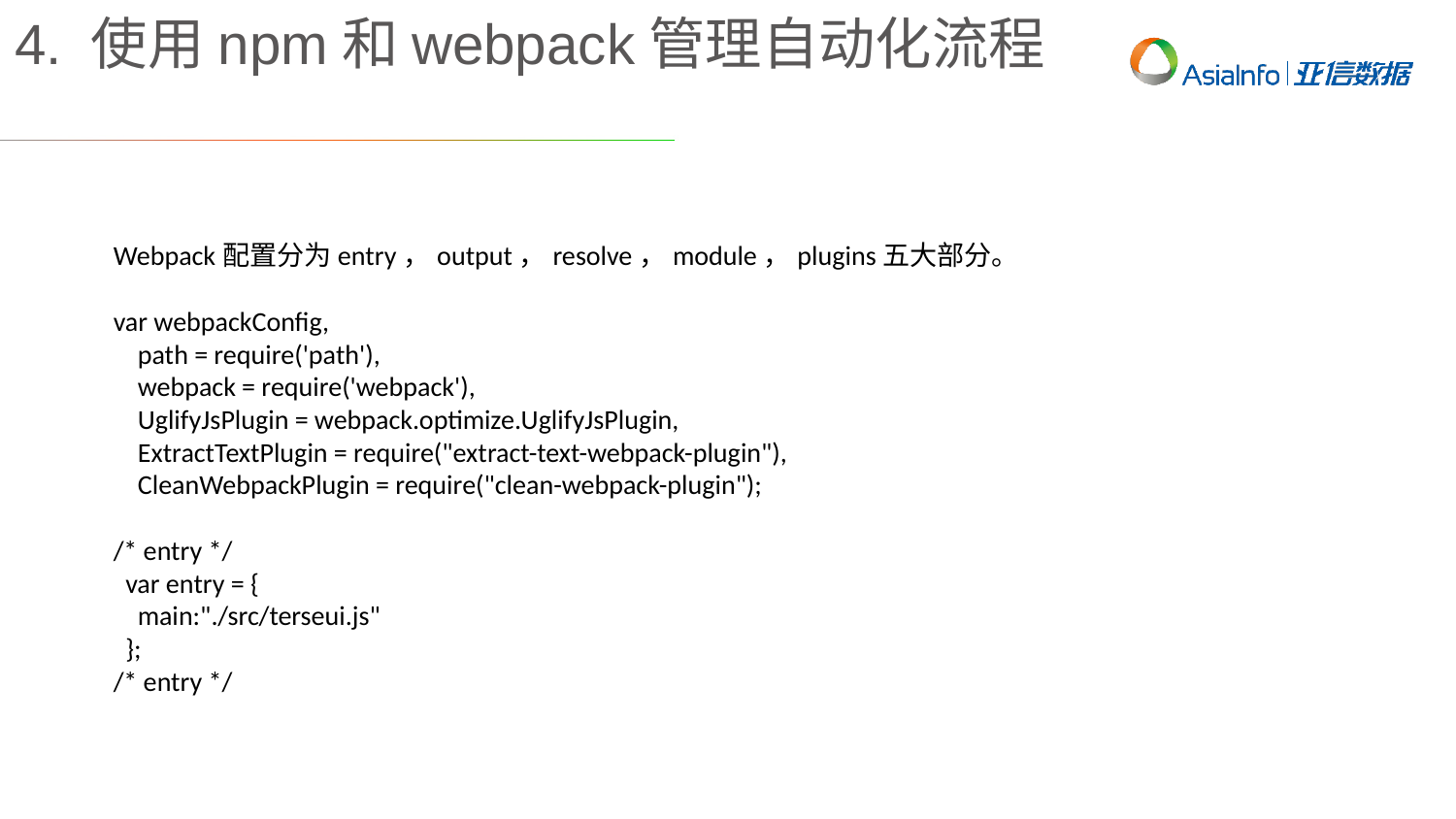

4. 使用npm和webpack管理自动化流程

Webpack配置分为entry，output，resolve，module，plugins五大部分。

var webpackConfig,
    path = require('path'),
    webpack = require('webpack'),
    UglifyJsPlugin = webpack.optimize.UglifyJsPlugin,
    ExtractTextPlugin = require("extract-text-webpack-plugin"),
    CleanWebpackPlugin = require("clean-webpack-plugin");

/* entry */
  var entry = {
    main:"./src/terseui.js"
  };
/* entry */